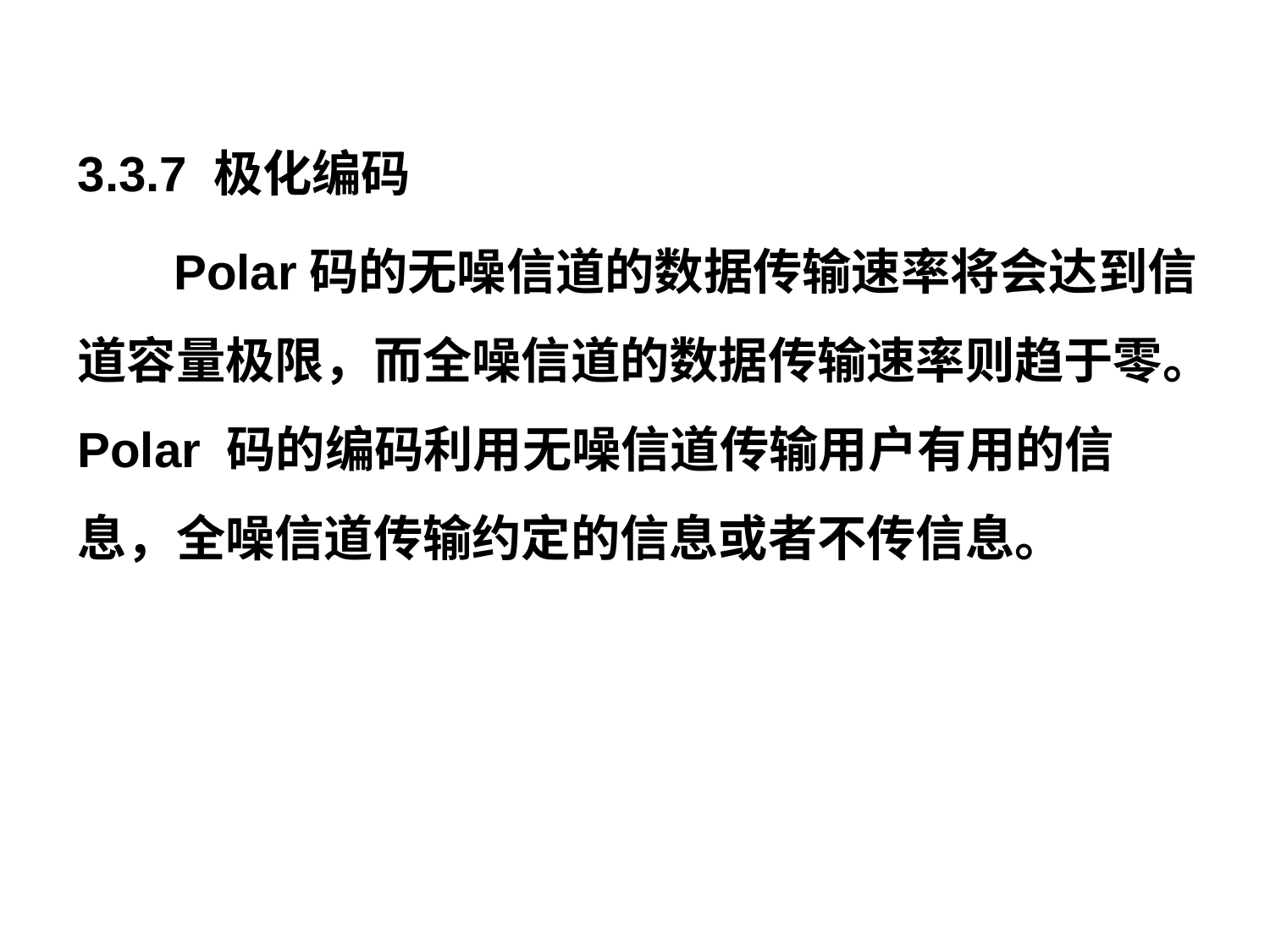

3.3.7 极化编码
       Polar码的无噪信道的数据传输速率将会达到信道容量极限，而全噪信道的数据传输速率则趋于零。Polar 码的编码利用无噪信道传输用户有用的信息，全噪信道传输约定的信息或者不传信息。